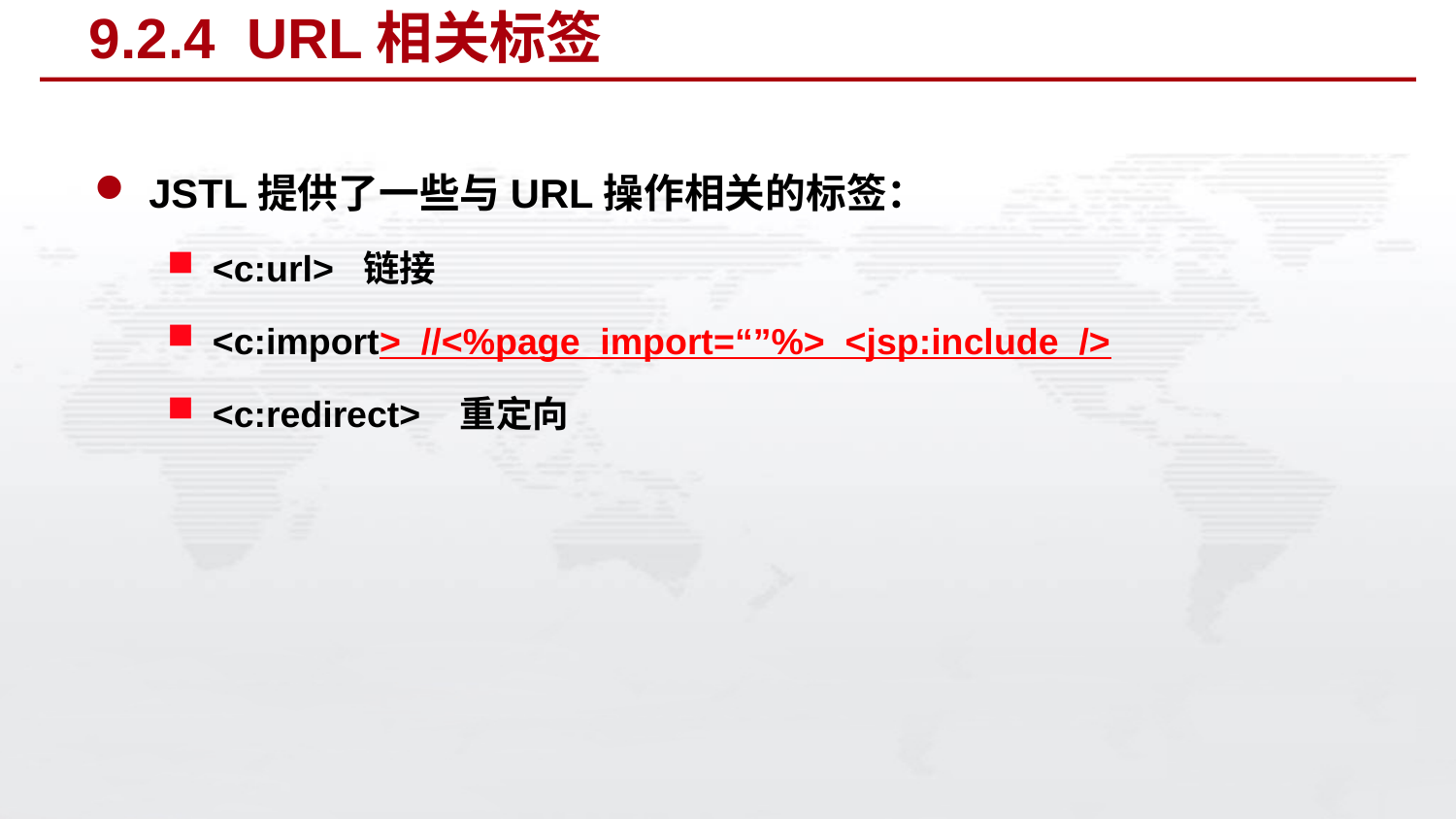

# 9.2.4  URL相关标签
JSTL提供了一些与URL操作相关的标签：
<c:url>  链接
<c:import>  //<%page  import=“”%>  <jsp:include  />
<c:redirect>   重定向